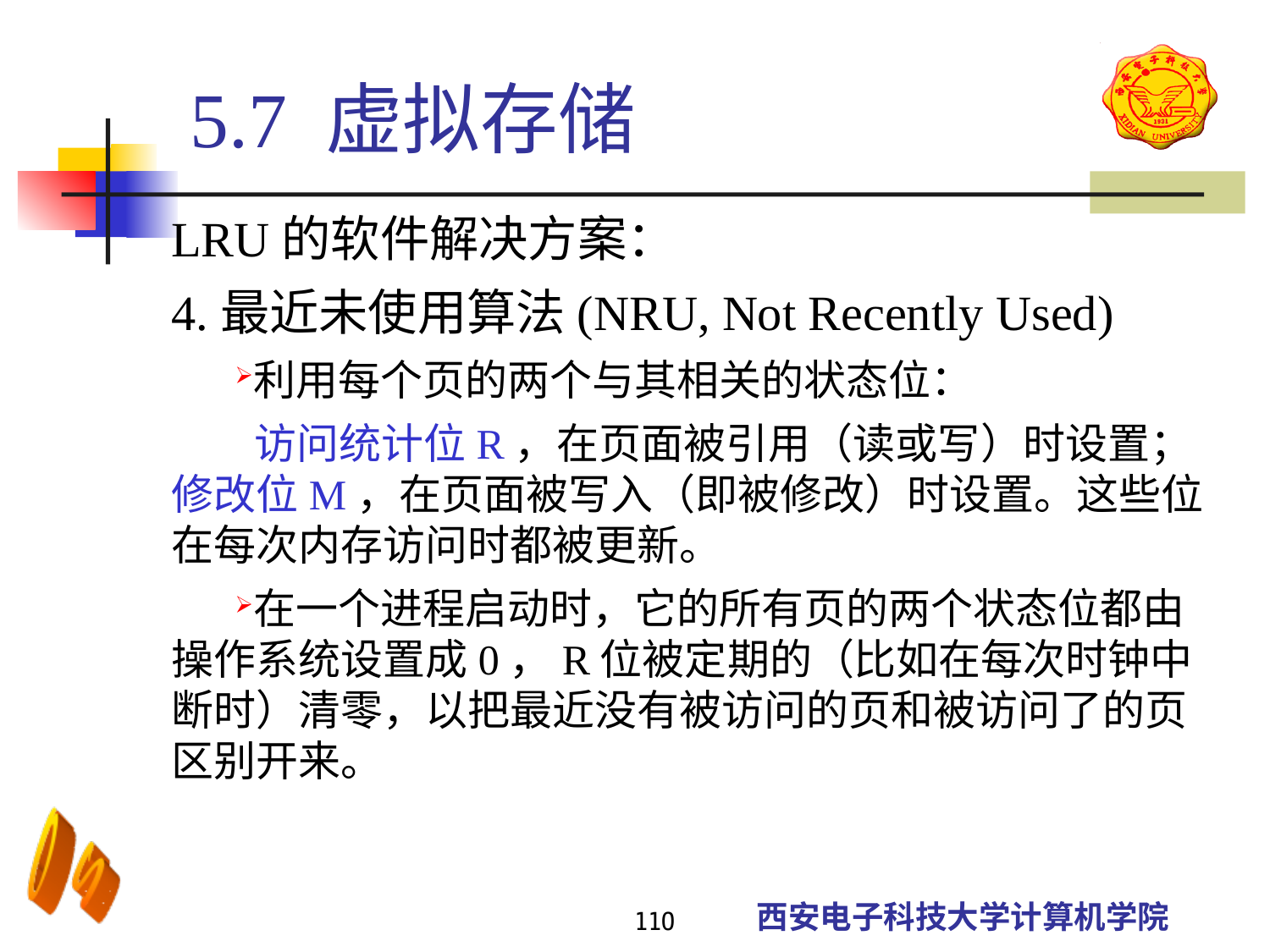

5.7 虚拟存储
LRU的软件解决方案：
4.最近未使用算法(NRU, Not Recently Used)
利用每个页的两个与其相关的状态位：
 访问统计位R，在页面被引用（读或写）时设置；修改位M，在页面被写入（即被修改）时设置。这些位在每次内存访问时都被更新。
在一个进程启动时，它的所有页的两个状态位都由操作系统设置成0，R位被定期的（比如在每次时钟中断时）清零，以把最近没有被访问的页和被访问了的页区别开来。
110